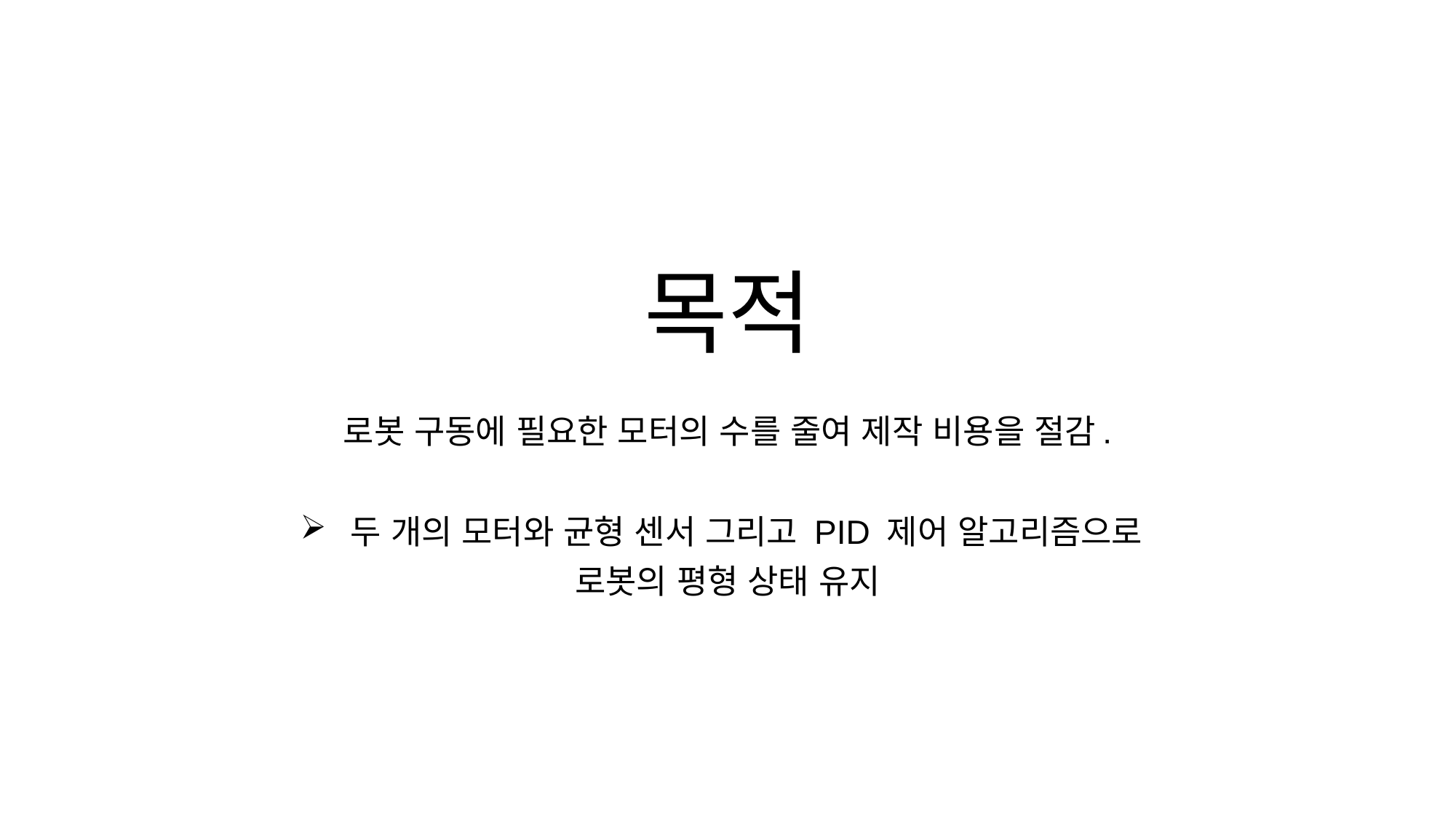

# 목적
로봇 구동에 필요한 모터의 수를 줄여 제작 비용을 절감.

두 개의 모터와 균형 센서 그리고 PID 제어 알고리즘으로
로봇의 평형 상태 유지